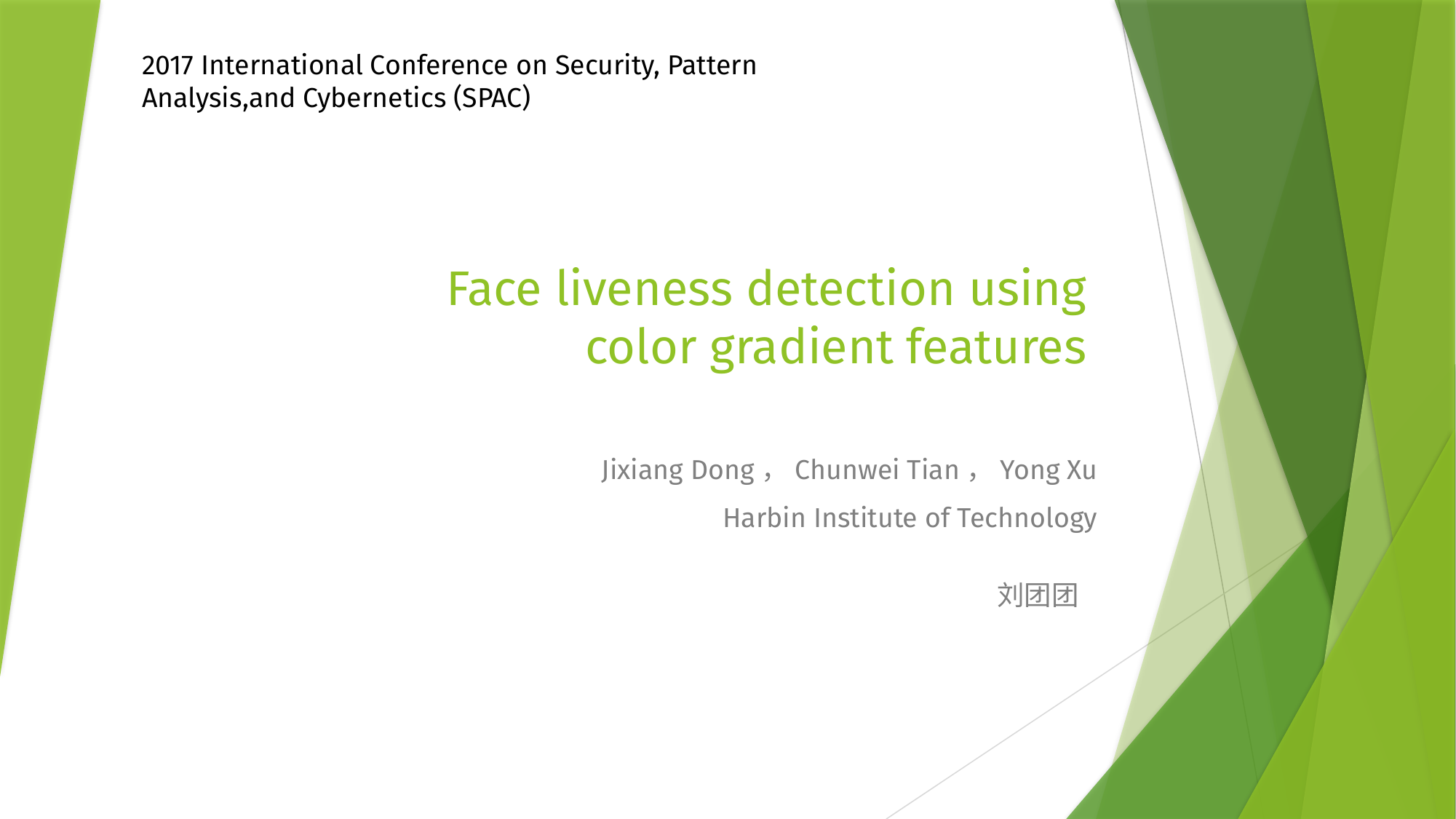

2017 International Conference on Security, Pattern Analysis,and Cybernetics (SPAC)
# Face liveness detection using color gradient features
Jixiang Dong，Chunwei Tian，Yong Xu
Harbin Institute of Technology

刘团团